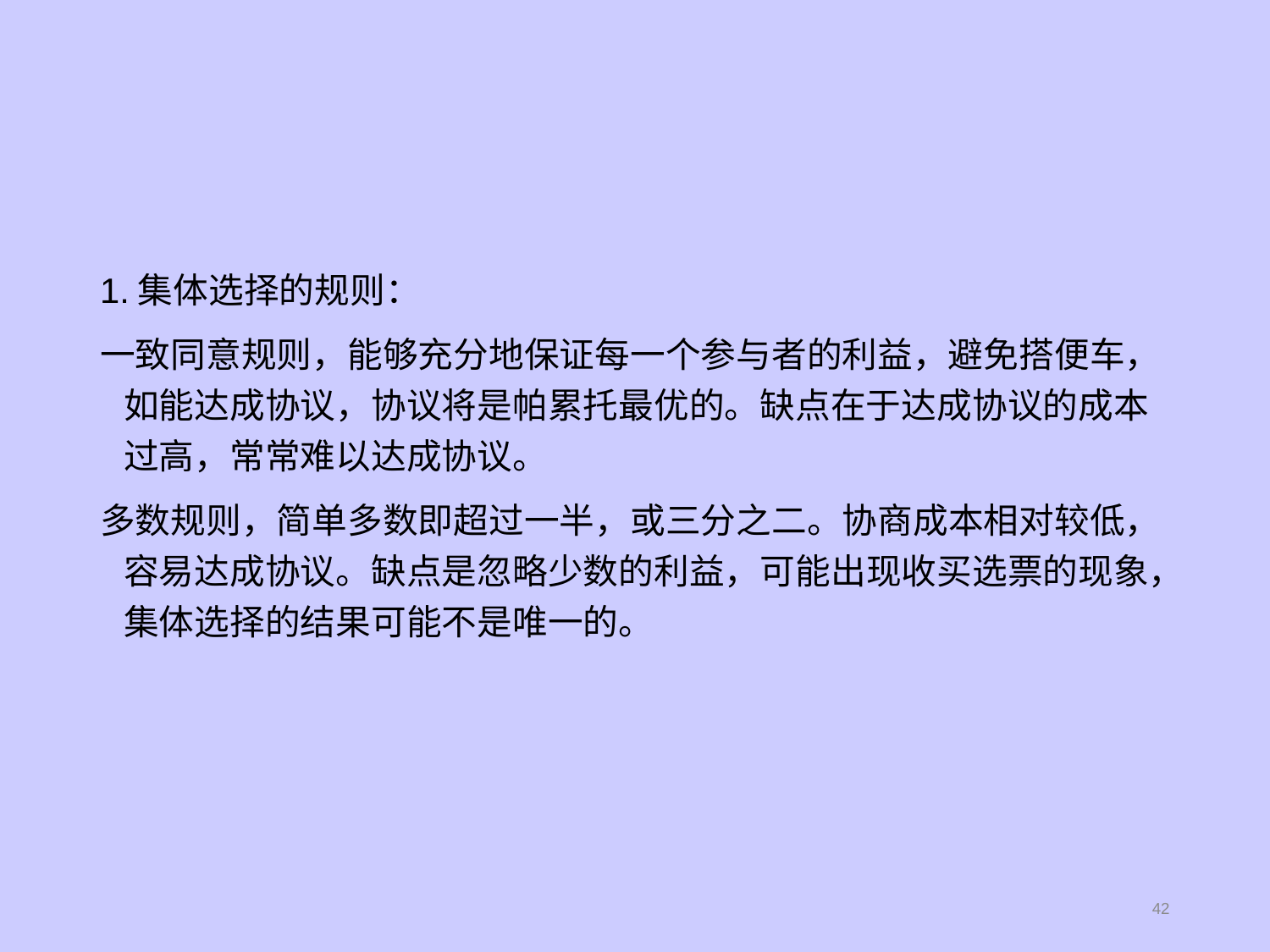

#
1.集体选择的规则：
一致同意规则，能够充分地保证每一个参与者的利益，避免搭便车，如能达成协议，协议将是帕累托最优的。缺点在于达成协议的成本过高，常常难以达成协议。
多数规则，简单多数即超过一半，或三分之二。协商成本相对较低，容易达成协议。缺点是忽略少数的利益，可能出现收买选票的现象，集体选择的结果可能不是唯一的。
42